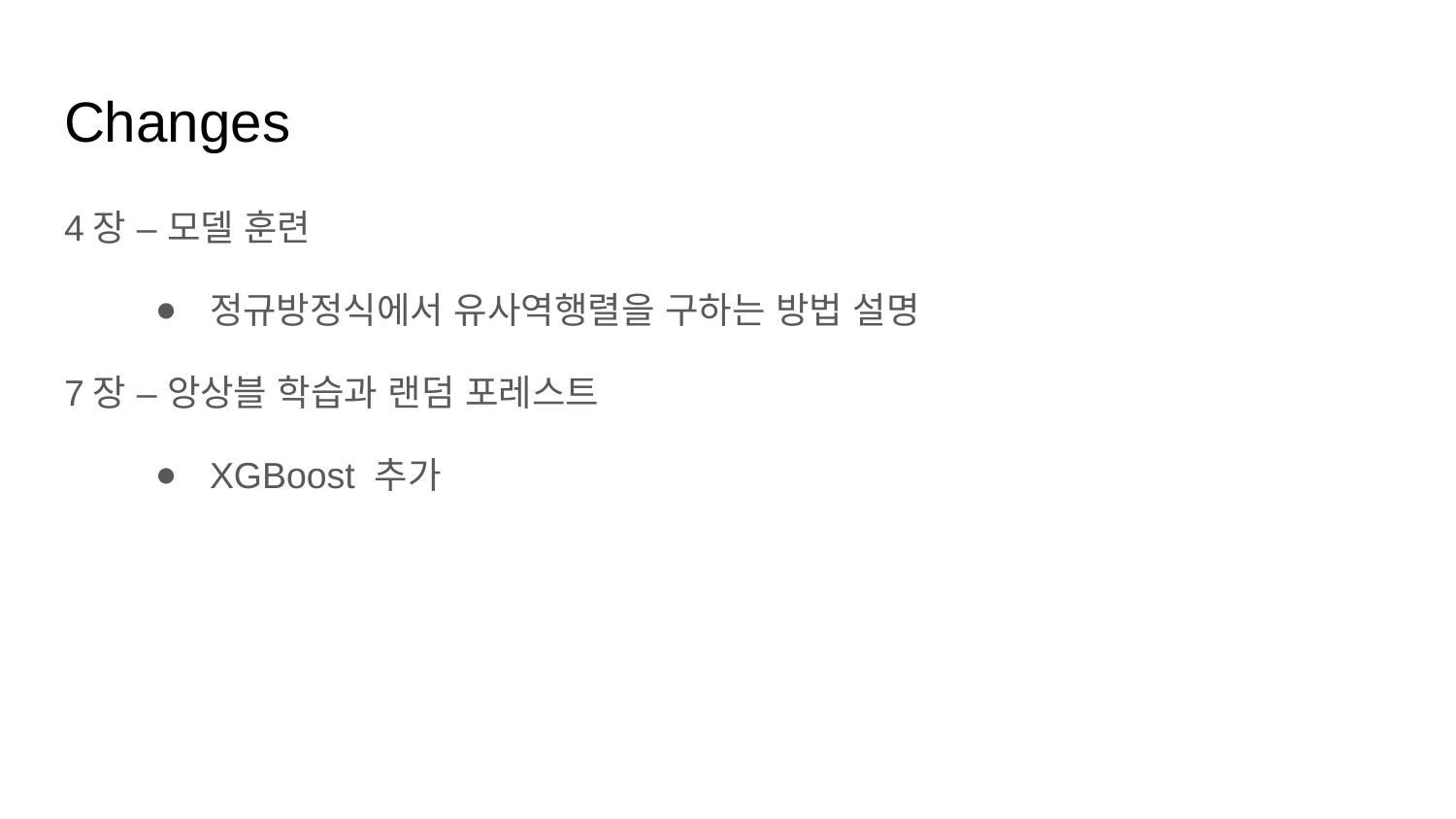

# Changes
4장 – 모델 훈련
정규방정식에서 유사역행렬을 구하는 방법 설명
7장 – 앙상블 학습과 랜덤 포레스트
XGBoost 추가